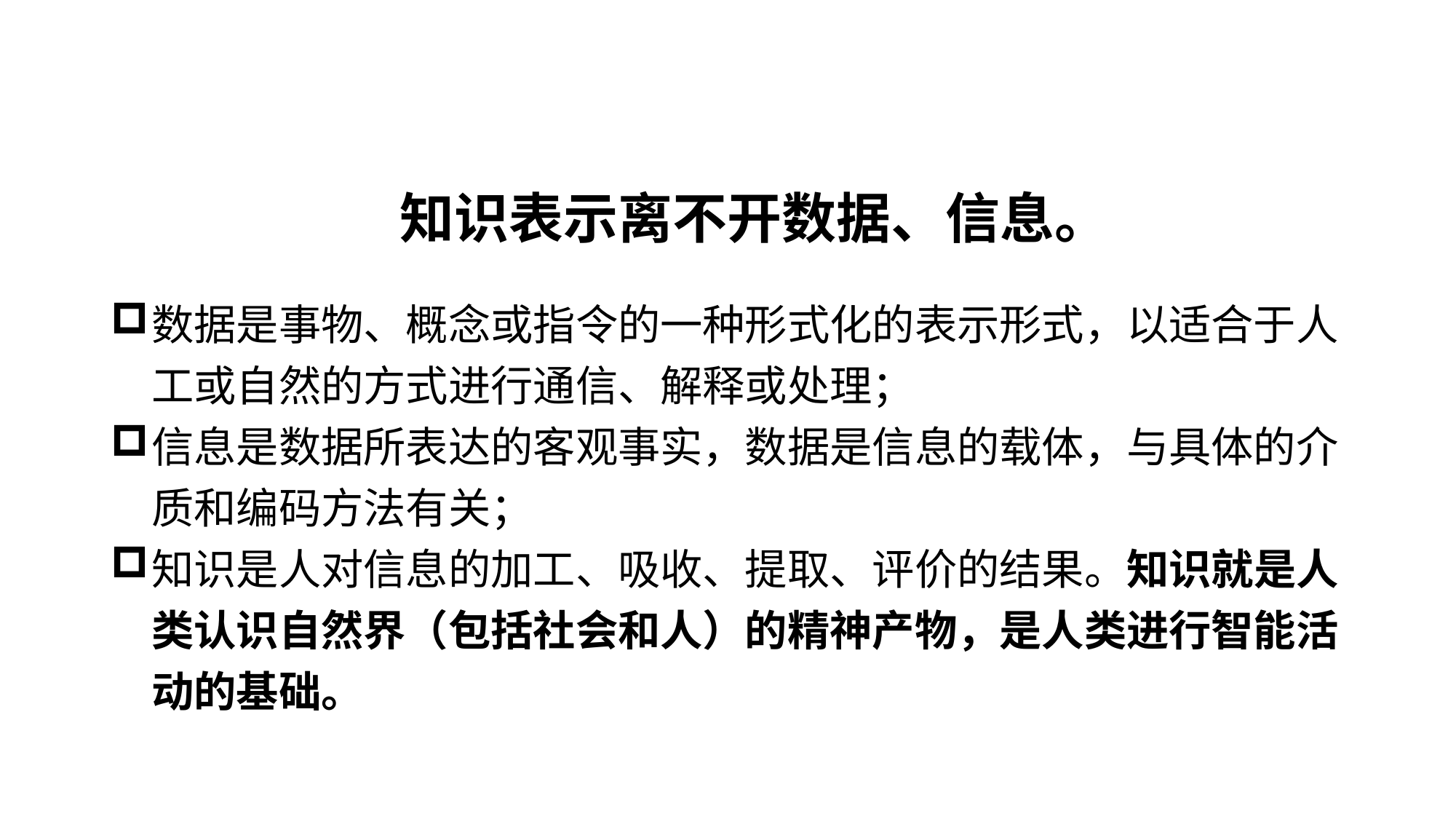

知识表示离不开数据、信息。
数据是事物、概念或指令的一种形式化的表示形式，以适合于人工或自然的方式进行通信、解释或处理；
信息是数据所表达的客观事实，数据是信息的载体，与具体的介质和编码方法有关；
知识是人对信息的加工、吸收、提取、评价的结果。知识就是人类认识自然界（包括社会和人）的精神产物，是人类进行智能活动的基础。